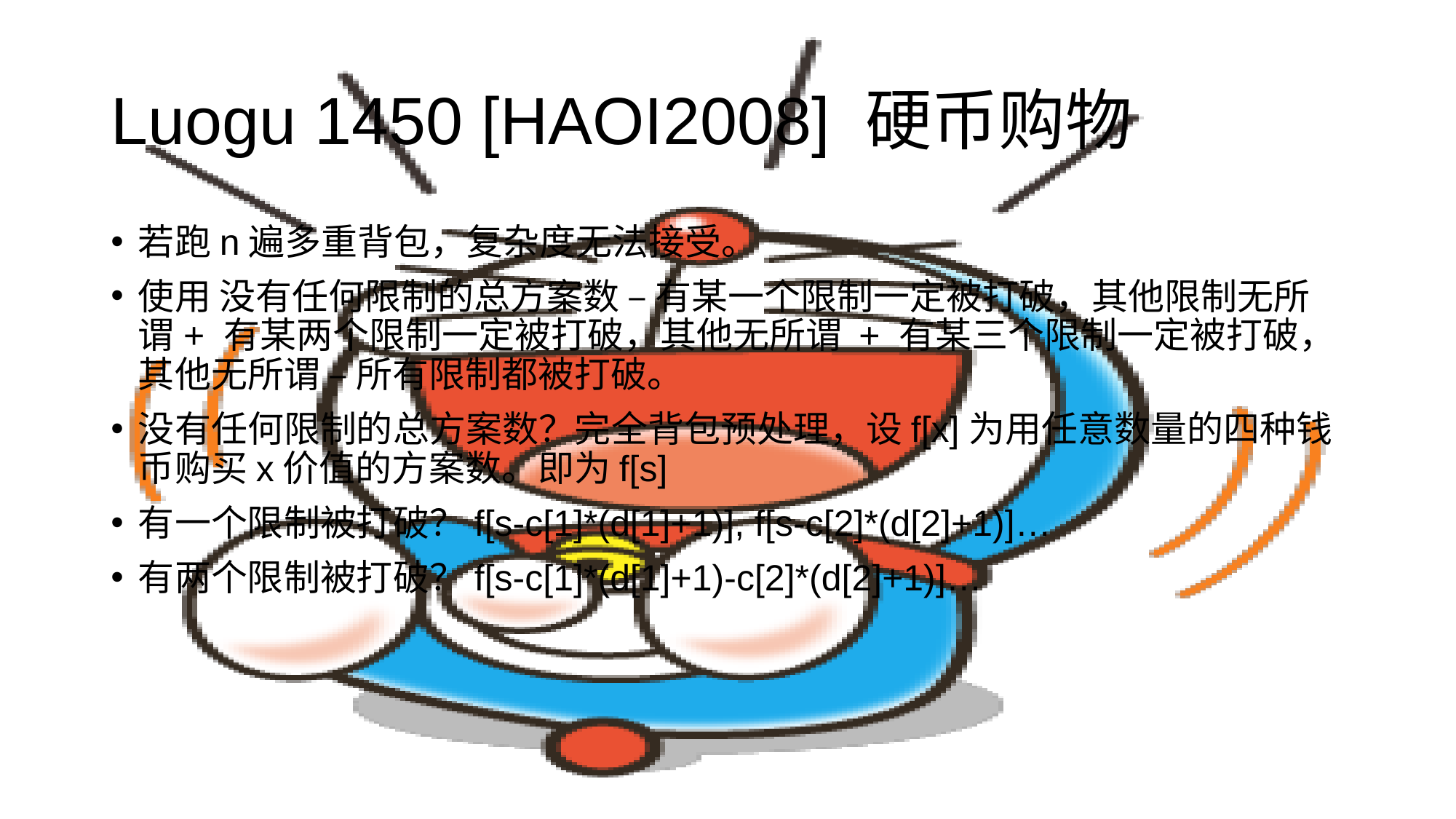

# Luogu 1450 [HAOI2008] 硬币购物
若跑n遍多重背包，复杂度无法接受。
使用 没有任何限制的总方案数 – 有某一个限制一定被打破，其他限制无所谓+ 有某两个限制一定被打破，其他无所谓 + 有某三个限制一定被打破，其他无所谓 – 所有限制都被打破。
没有任何限制的总方案数？完全背包预处理，设f[x]为用任意数量的四种钱币购买x价值的方案数。即为f[s]
有一个限制被打破？f[s-c[1]*(d[1]+1)], f[s-c[2]*(d[2]+1)]…
有两个限制被打破？f[s-c[1]*(d[1]+1)-c[2]*(d[2]+1)]…